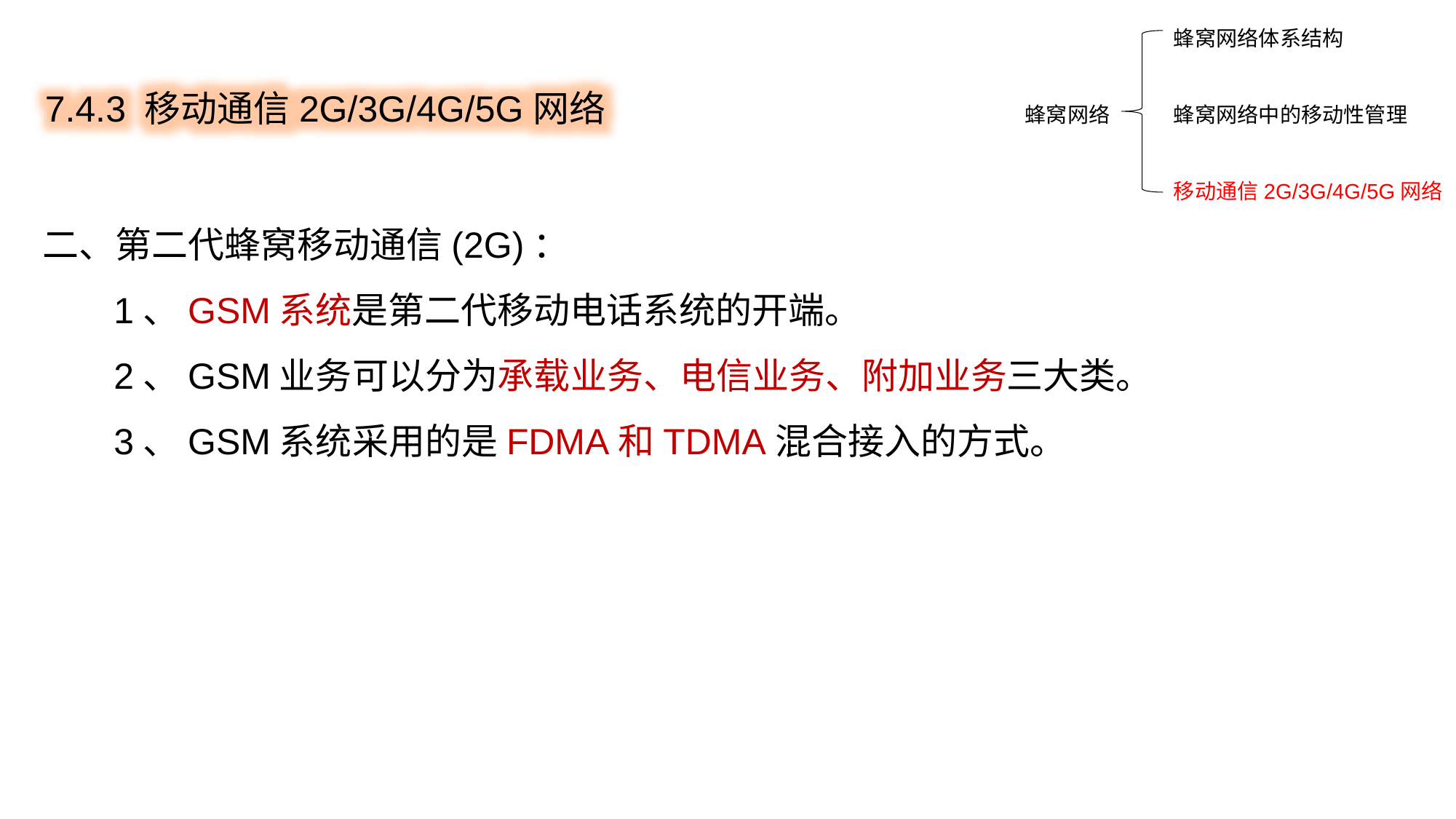

蜂窝网络体系结构

蜂窝网络中的移动性管理

移动通信2G/3G/4G/5G网络

7.4.3 移动通信2G/3G/4G/5G网络
蜂窝网络
二、第二代蜂窝移动通信(2G)：
       1、GSM系统是第二代移动电话系统的开端。
       2、GSM业务可以分为承载业务、电信业务、附加业务三大类。
       3、GSM系统采用的是FDMA和TDMA混合接入的方式。